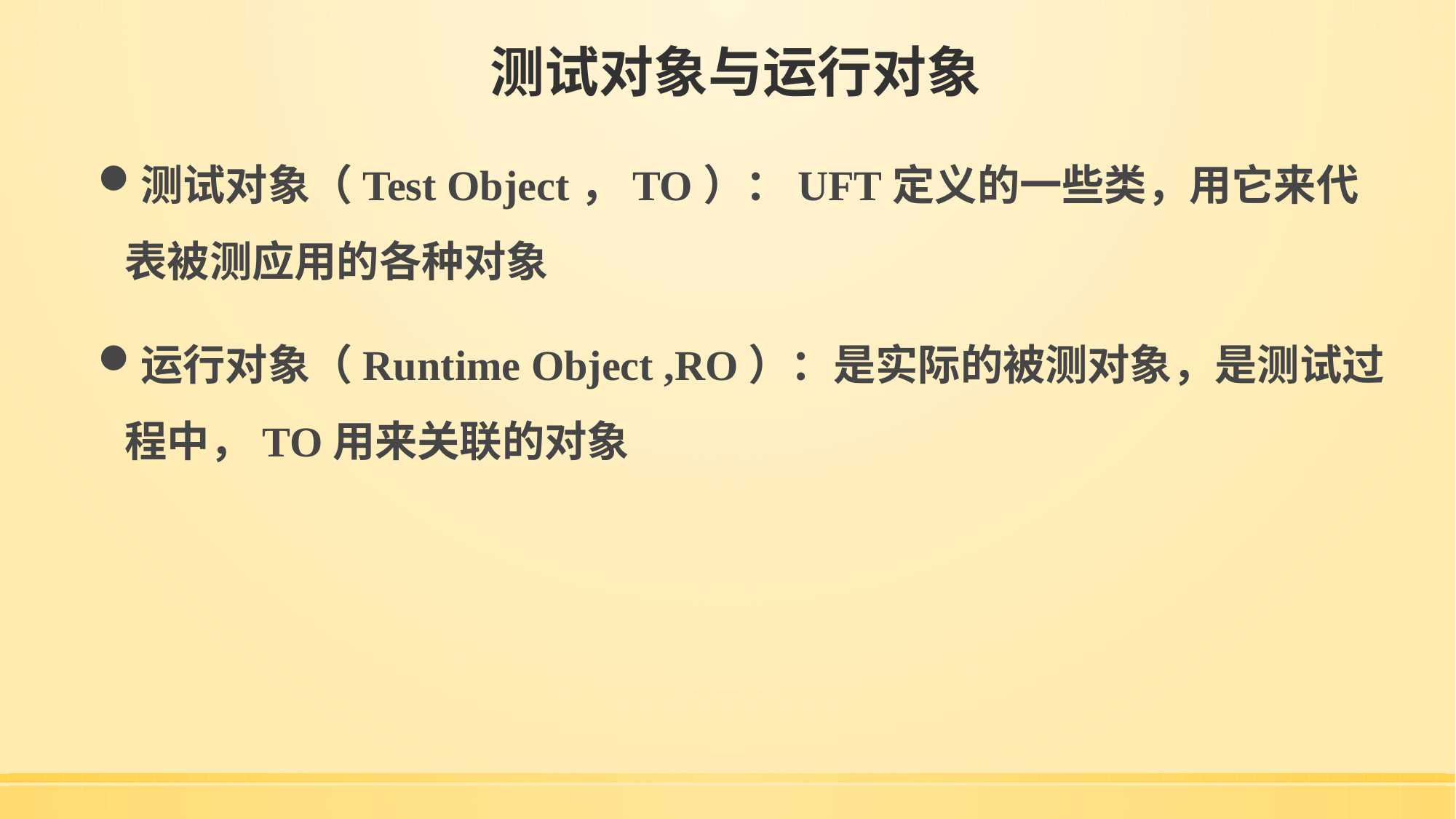

# 测试对象与运行对象
测试对象（Test Object，TO）：UFT定义的一些类，用它来代表被测应用的各种对象
运行对象（Runtime Object ,RO）：是实际的被测对象，是测试过程中，TO用来关联的对象